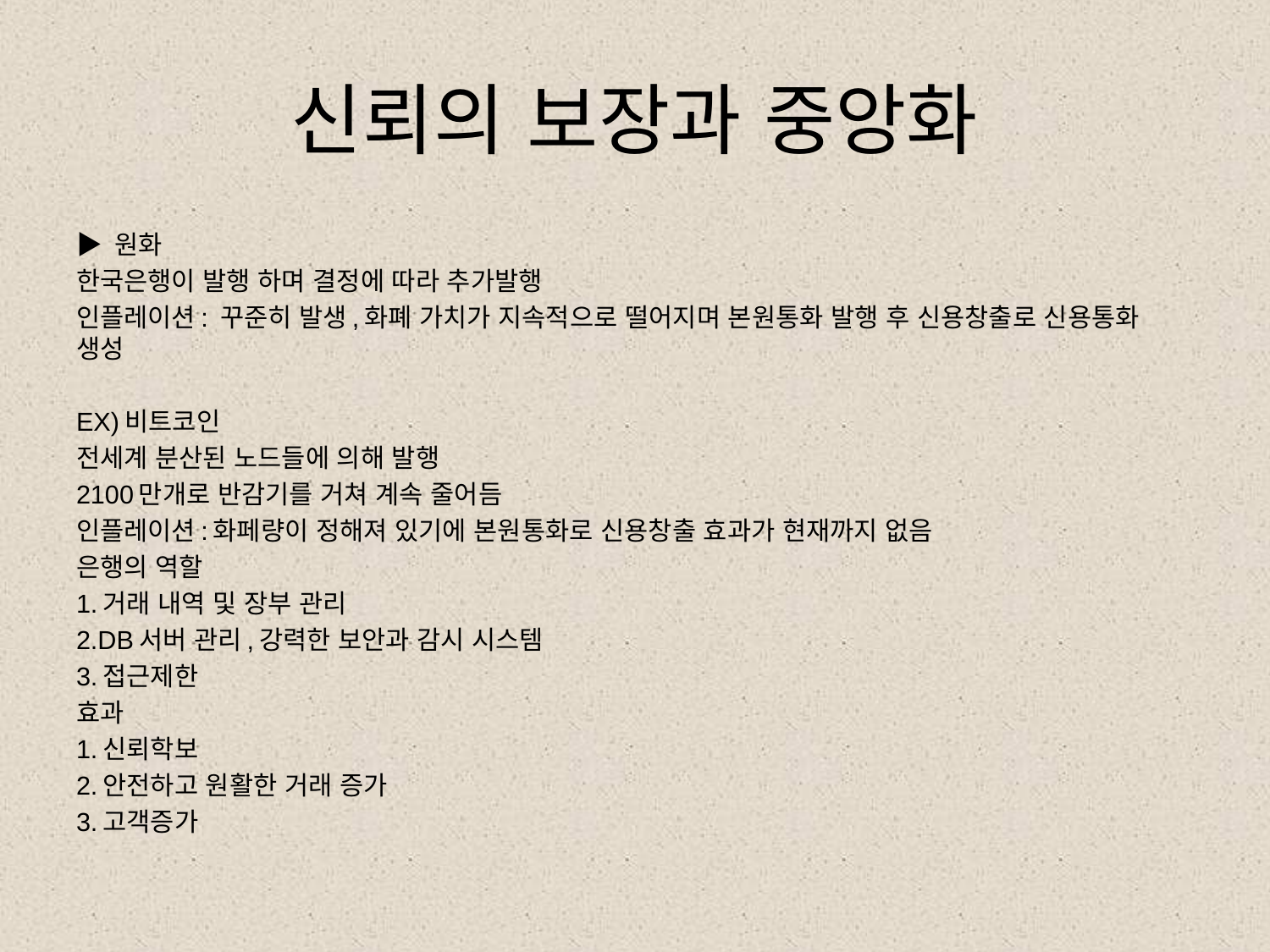

# 신뢰의 보장과 중앙화
▶ 원화
한국은행이 발행 하며 결정에 따라 추가발행
인플레이션: 꾸준히 발생,화폐 가치가 지속적으로 떨어지며 본원통화 발행 후 신용창출로 신용통화 생성

EX)비트코인
전세계 분산된 노드들에 의해 발행
2100만개로 반감기를 거쳐 계속 줄어듬
인플레이션:화페량이 정해져 있기에 본원통화로 신용창출 효과가 현재까지 없음
은행의 역할
1.거래 내역 및 장부 관리
2.DB서버 관리,강력한 보안과 감시 시스템
3.접근제한
효과
1.신뢰학보
2.안전하고 원활한 거래 증가
3.고객증가